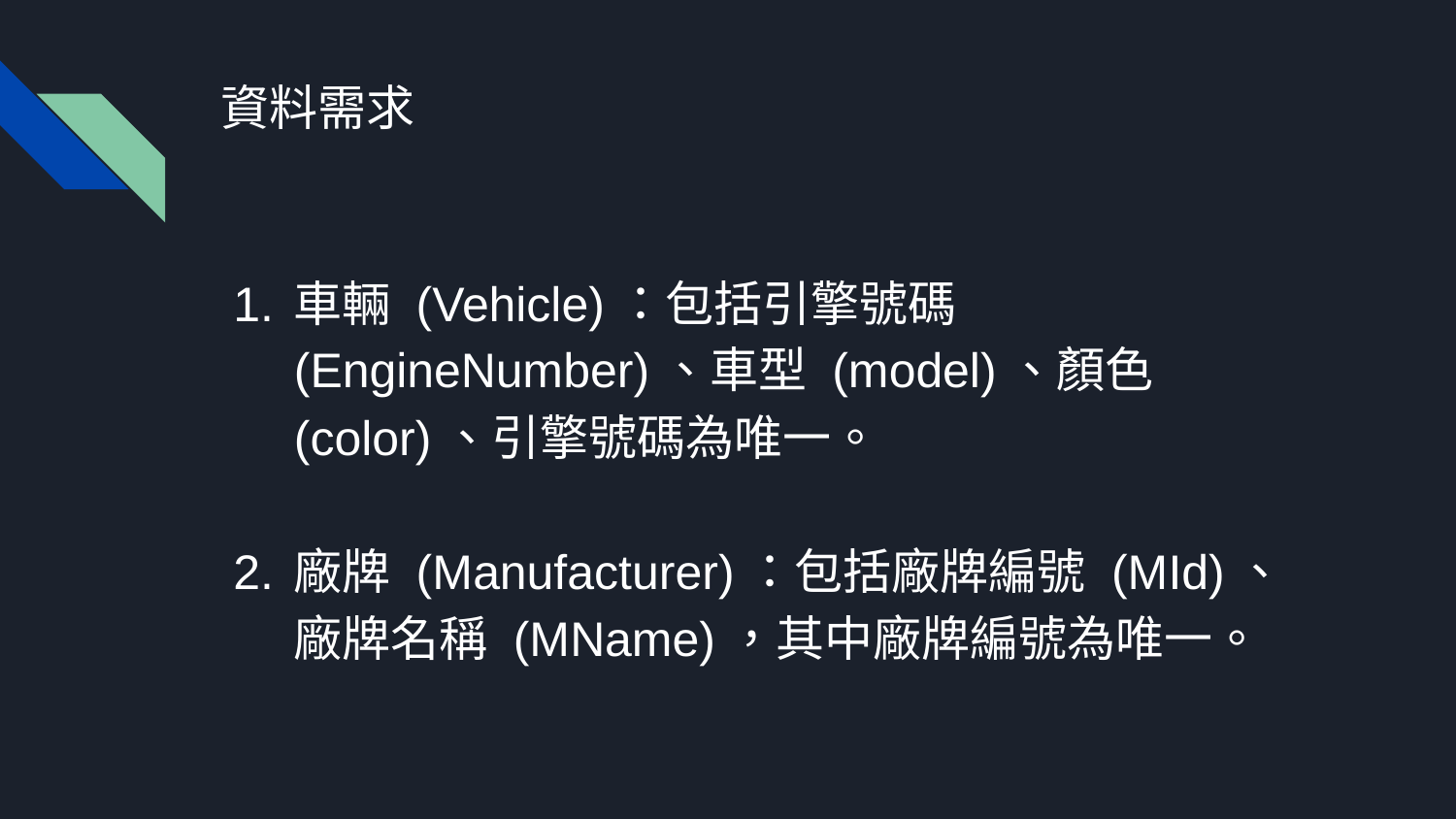

# 資料需求
車輛 (Vehicle)：包括引擎號碼 (EngineNumber)、車型 (model)、顏色 (color)、引擎號碼為唯一。

廠牌 (Manufacturer)：包括廠牌編號 (MId)、廠牌名稱 (MName)，其中廠牌編號為唯一。